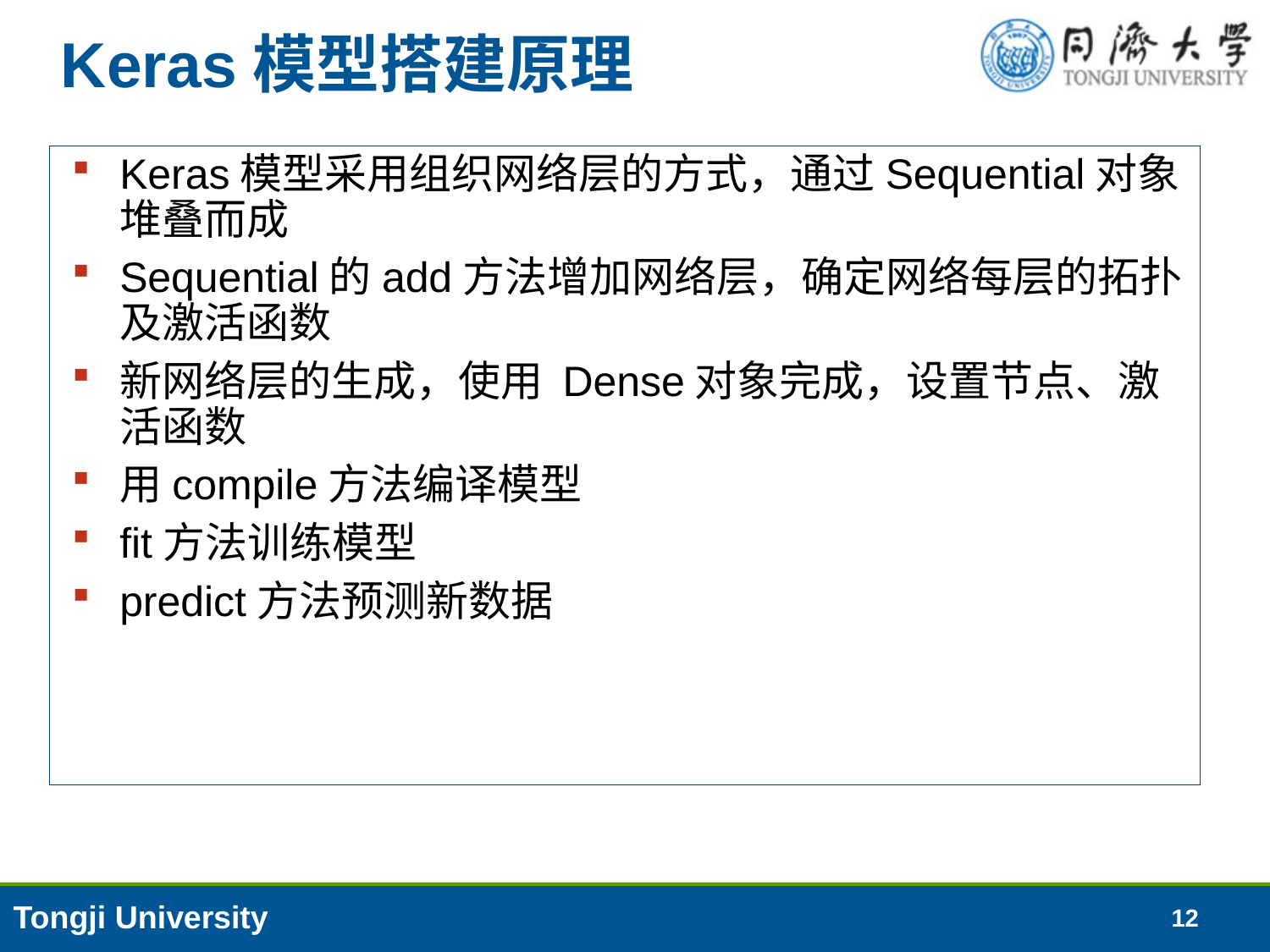

# Keras模型搭建原理
Keras模型采用组织网络层的方式，通过Sequential对象堆叠而成
Sequential的add方法增加网络层，确定网络每层的拓扑及激活函数
新网络层的生成，使用 Dense对象完成，设置节点、激活函数
用compile方法编译模型
fit方法训练模型
predict方法预测新数据